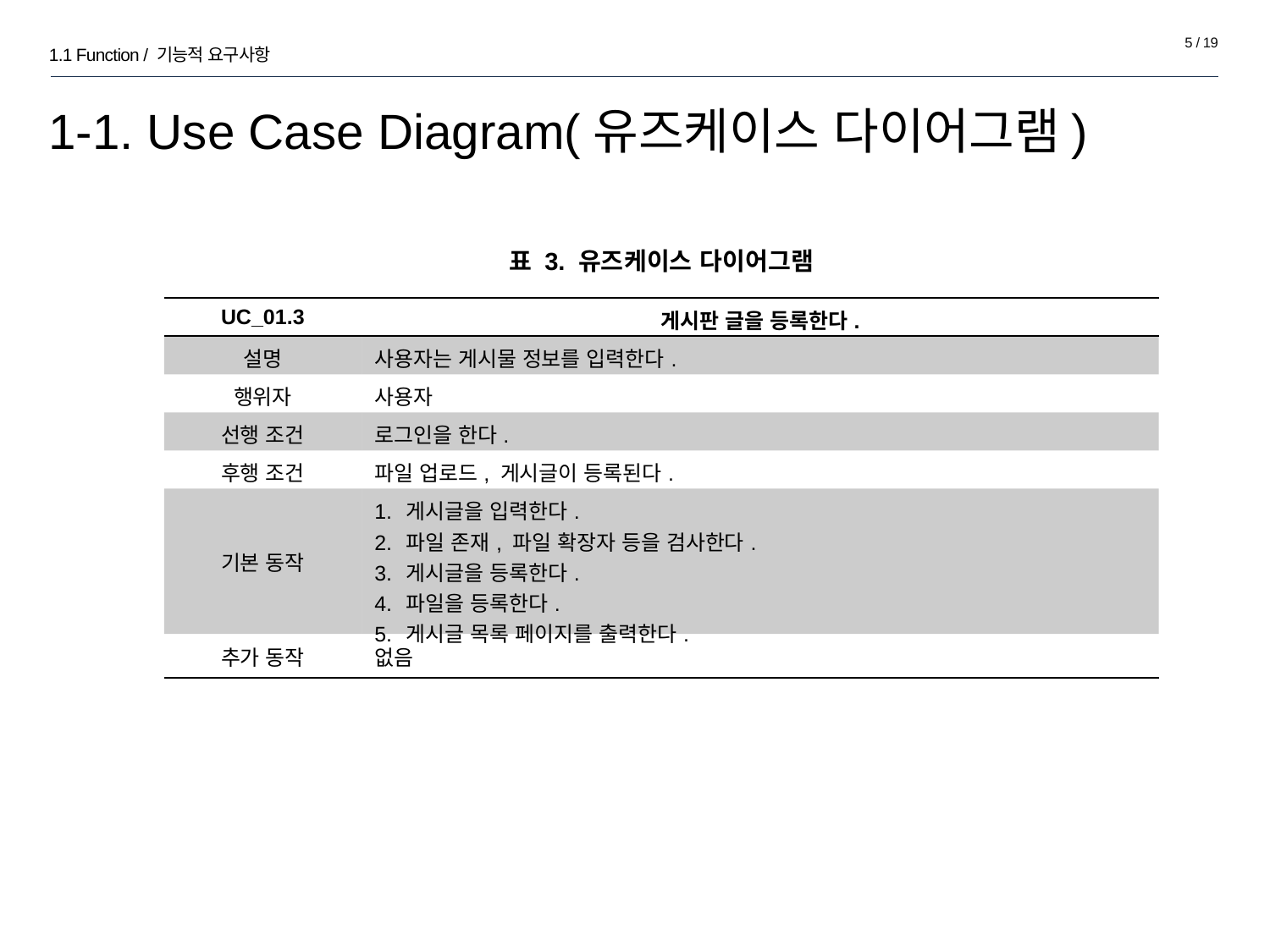

5 / 19
1.1 Function / 기능적 요구사항
# 1-1. Use Case Diagram(유즈케이스 다이어그램)
표 3. 유즈케이스 다이어그램
| UC\_01.3 | 게시판 글을 등록한다. |
| --- | --- |
| 설명 | 사용자는 게시물 정보를 입력한다. |
| 행위자 | 사용자 |
| 선행 조건 | 로그인을 한다. |
| 후행 조건 | 파일 업로드, 게시글이 등록된다. |
| 기본 동작 | 게시글을 입력한다. 파일 존재, 파일 확장자 등을 검사한다. 게시글을 등록한다. 파일을 등록한다. 게시글 목록 페이지를 출력한다. |
| 추가 동작 | 없음 |